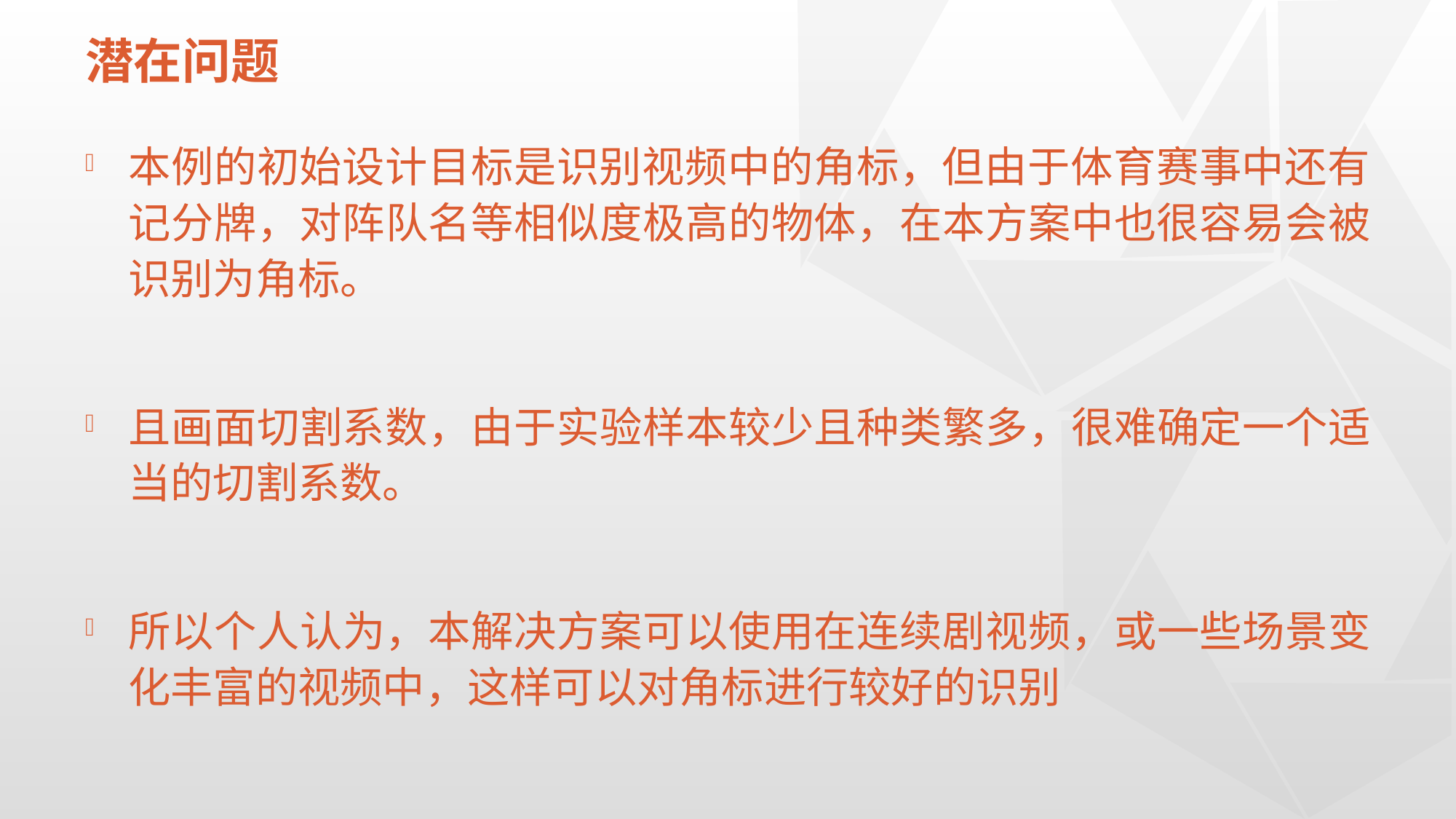

# 潜在问题
本例的初始设计目标是识别视频中的角标，但由于体育赛事中还有记分牌，对阵队名等相似度极高的物体，在本方案中也很容易会被识别为角标。

且画面切割系数，由于实验样本较少且种类繁多，很难确定一个适当的切割系数。

所以个人认为，本解决方案可以使用在连续剧视频，或一些场景变化丰富的视频中，这样可以对角标进行较好的识别